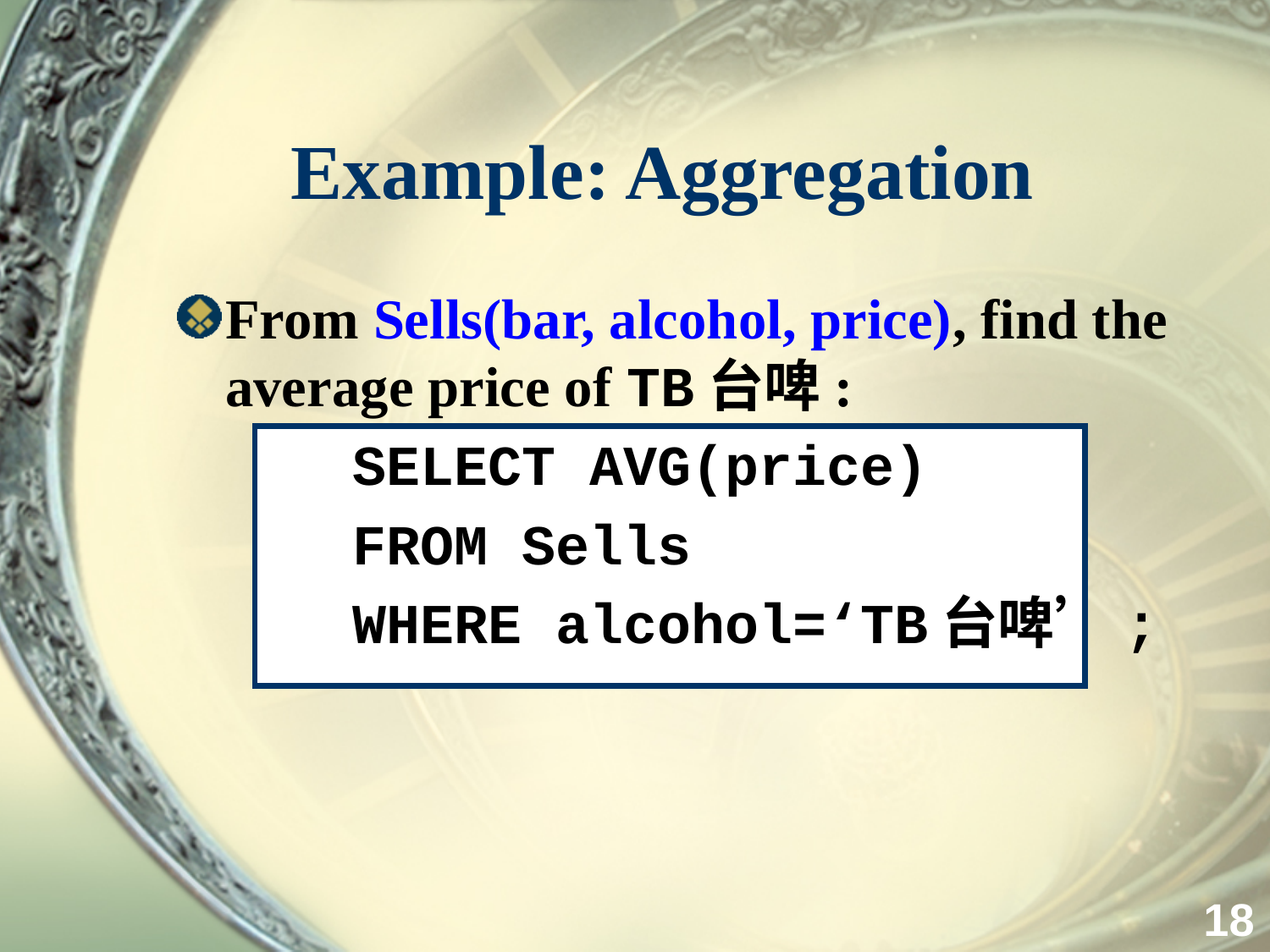

# Example: Aggregation
From Sells(bar, alcohol, price), find the average price of TB台啤:
		SELECT AVG(price)
		FROM Sells
		WHERE alcohol=‘TB台啤’;

18